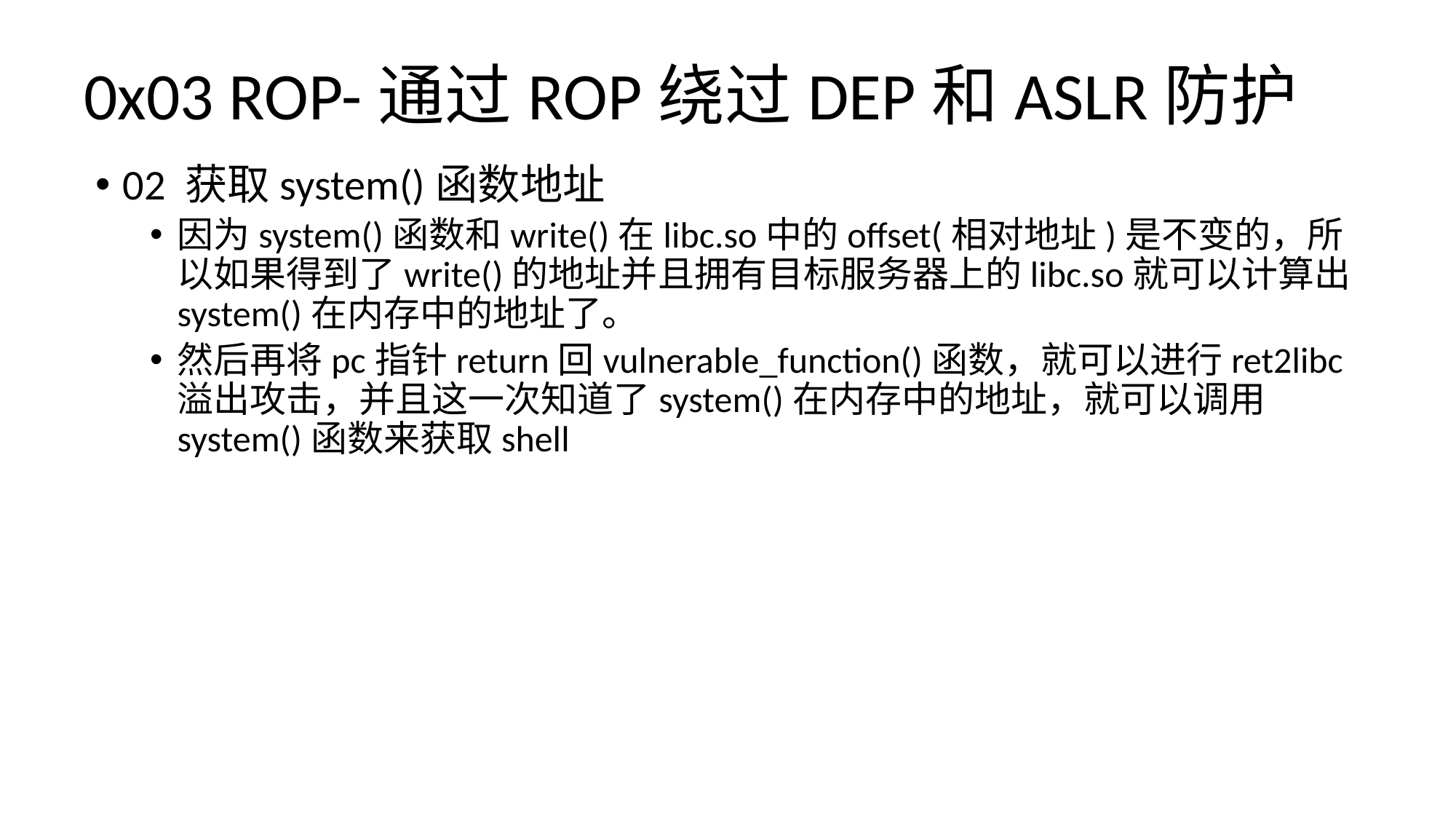

# 0x03 ROP-通过ROP绕过DEP和ASLR防护

02 获取system()函数地址
因为system()函数和write()在libc.so中的offset(相对地址)是不变的，所以如果得到了write()的地址并且拥有目标服务器上的libc.so就可以计算出system()在内存中的地址了。
然后再将pc指针return回vulnerable_function()函数，就可以进行ret2libc溢出攻击，并且这一次知道了system()在内存中的地址，就可以调用system()函数来获取shell